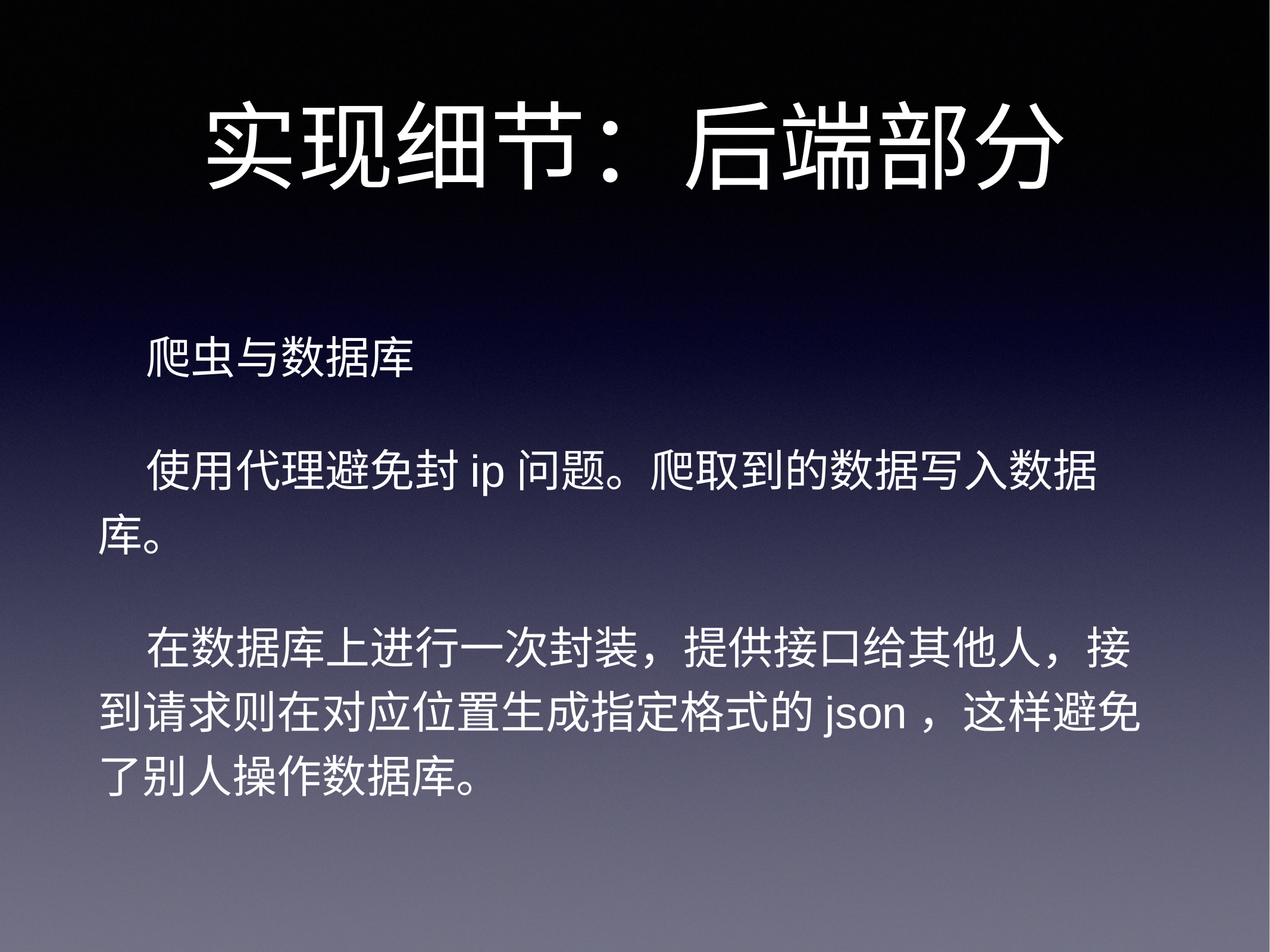

# 实现细节：后端部分
爬虫与数据库
使用代理避免封ip问题。爬取到的数据写入数据库。
在数据库上进行一次封装，提供接口给其他人，接到请求则在对应位置生成指定格式的json，这样避免了别人操作数据库。